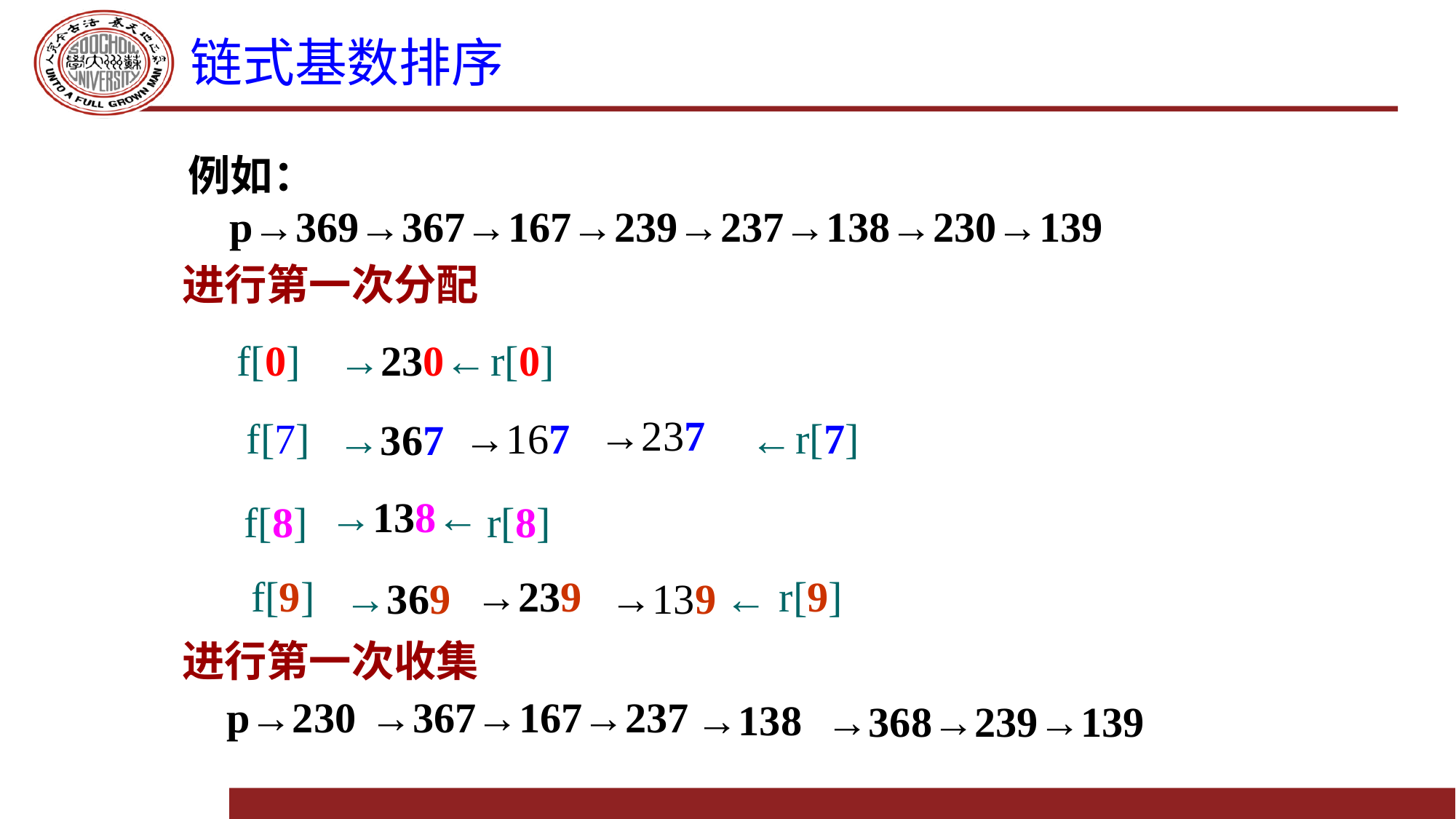

# 链式基数排序
例如：
p→369→367→167→239→237→138→230→139
进行第一次分配
f[0]                  r[0]
→230←
f[7]                                              r[7]
→237
→167
→367                             ←
f[8]                 r[8]
→138←
f[9]                                            r[9]
→239
→369                          ←
→139
进行第一次收集
p→230
→367→167→237
→138
→368→239→139